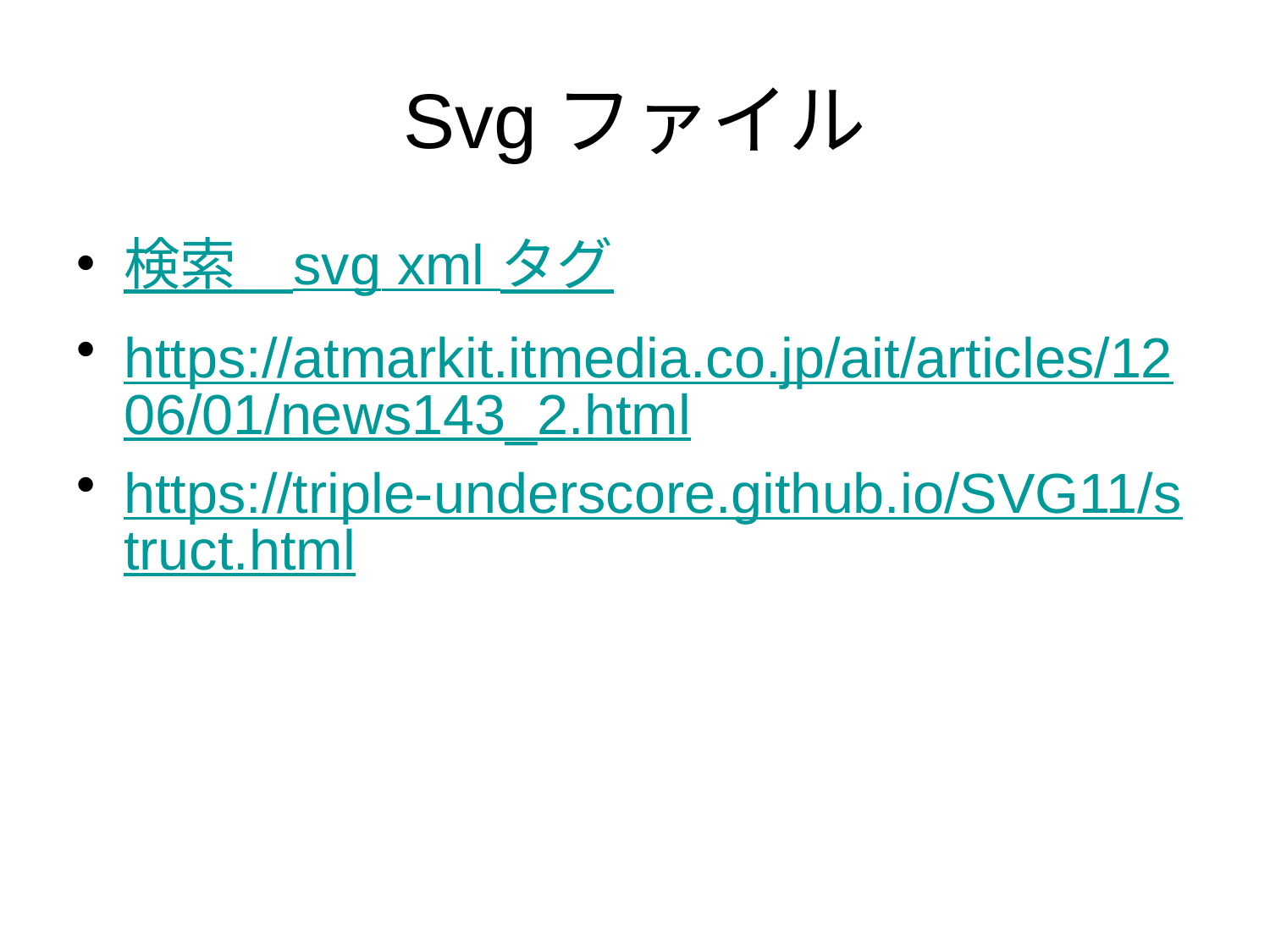

# Svgファイル
検索　svg xml タグ
https://atmarkit.itmedia.co.jp/ait/articles/1206/01/news143_2.html
https://triple-underscore.github.io/SVG11/struct.html